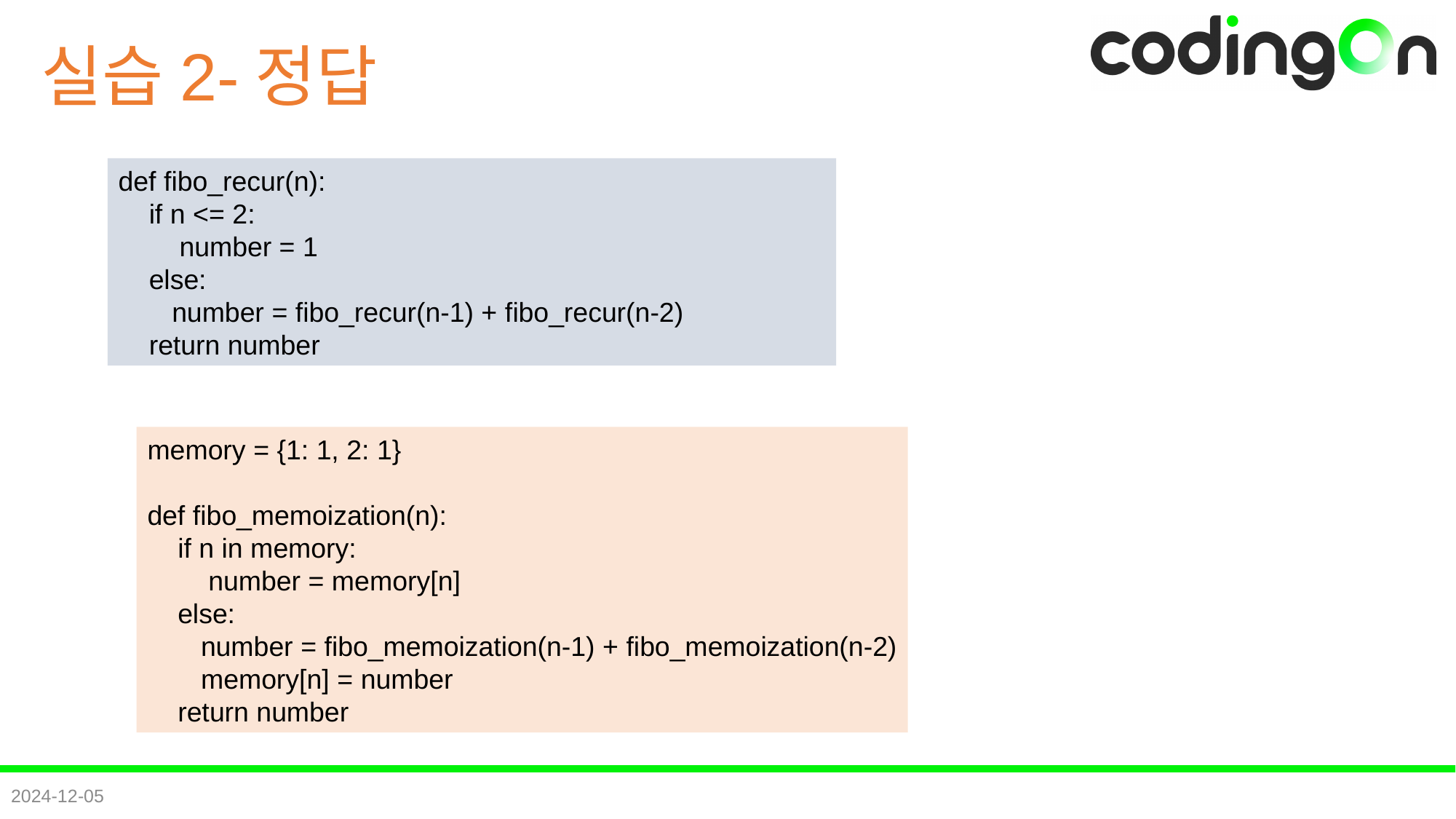

# 실습2-정답

def fibo_recur(n):
    if n <= 2:
        number = 1
    else:
       number = fibo_recur(n-1) + fibo_recur(n-2)
    return number
memory = {1: 1, 2: 1}

def fibo_memoization(n):
    if n in memory:
        number = memory[n]
    else:
       number = fibo_memoization(n-1) + fibo_memoization(n-2)
       memory[n] = number
    return number
2024-12-05